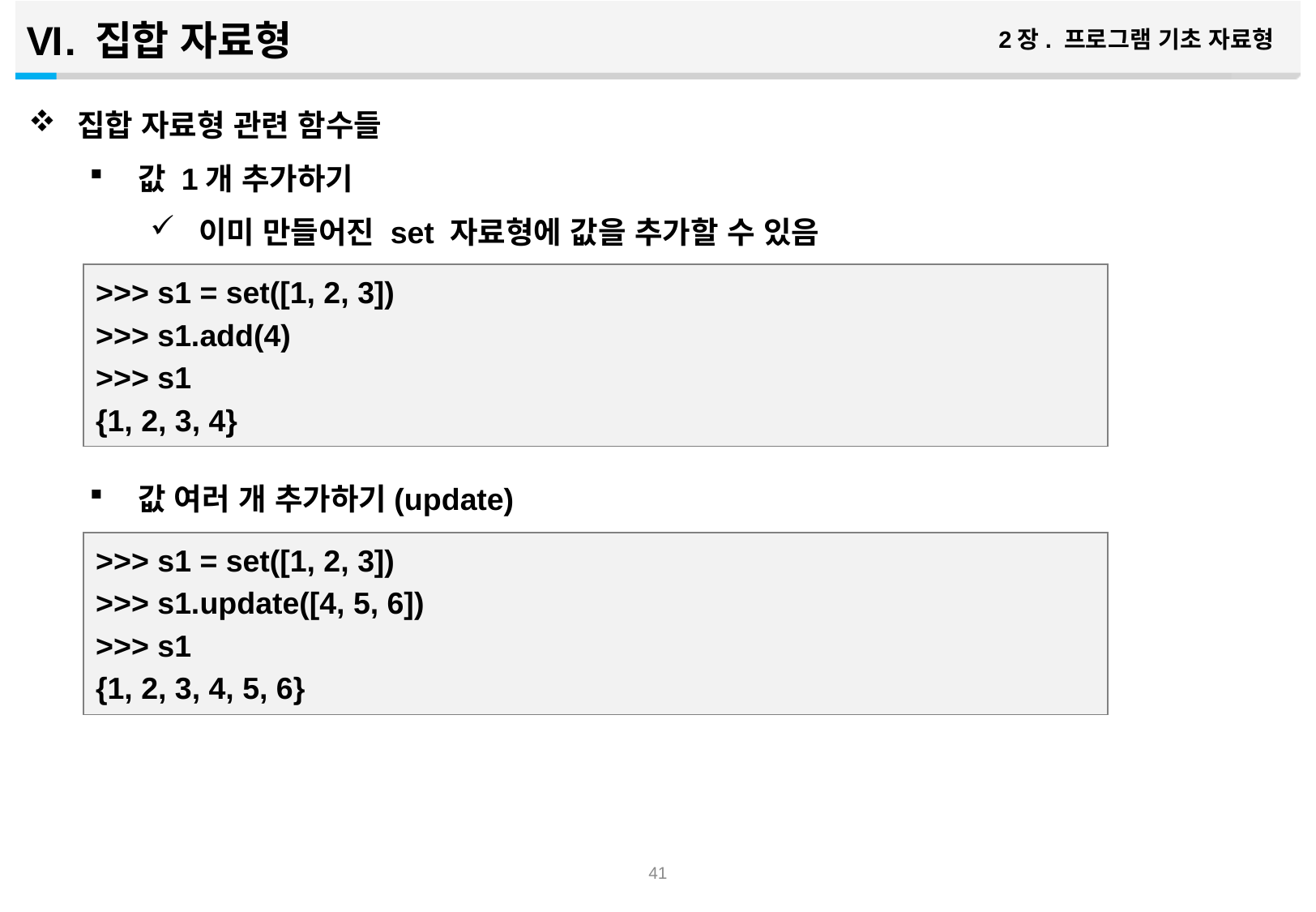

집합 자료형
2장. 프로그램 기초 자료형
집합 자료형 관련 함수들
값 1개 추가하기
이미 만들어진 set 자료형에 값을 추가할 수 있음

값 여러 개 추가하기(update)
>>> s1 = set([1, 2, 3])
>>> s1.add(4)
>>> s1
{1, 2, 3, 4}
>>> s1 = set([1, 2, 3])
>>> s1.update([4, 5, 6])
>>> s1
{1, 2, 3, 4, 5, 6}
41